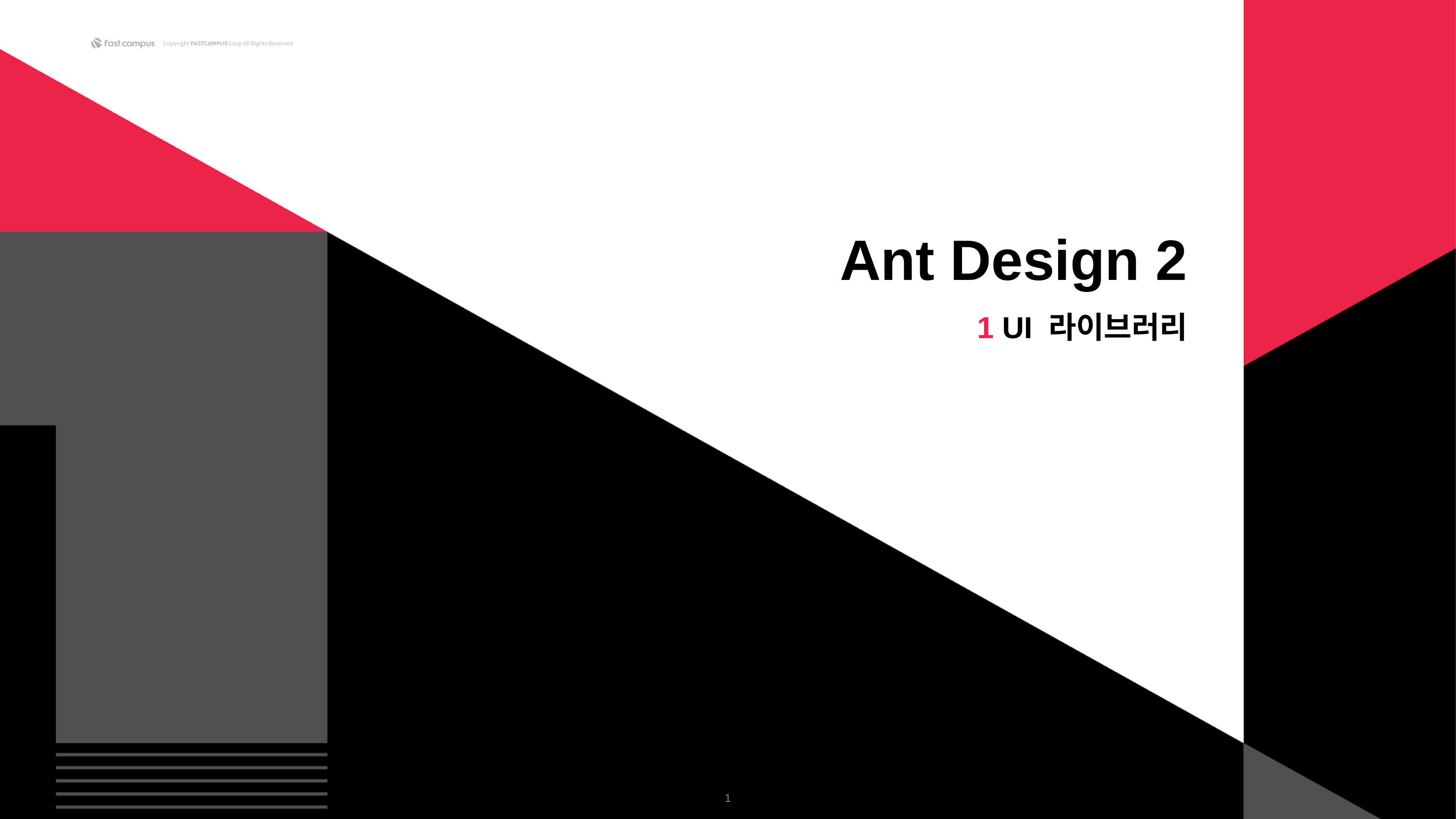

Ant Design 2

1 UI 라이브러리
1